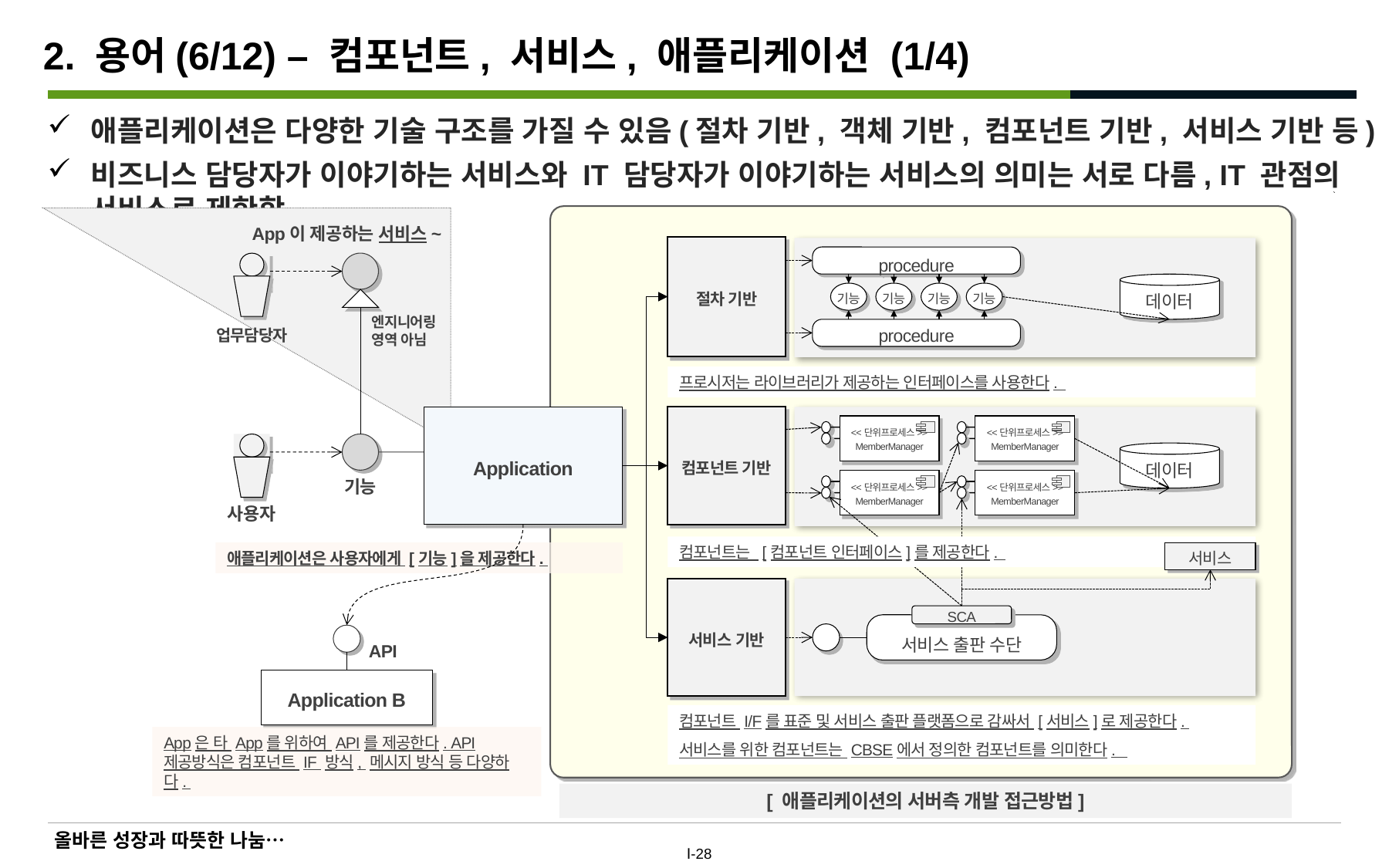

# 2. 용어(6/12) – 컴포넌트, 서비스, 애플리케이션 (1/4)
애플리케이션은 다양한 기술 구조를 가질 수 있음(절차 기반, 객체 기반, 컴포넌트 기반, 서비스 기반 등)
비즈니스 담당자가 이야기하는 서비스와 IT 담당자가 이야기하는 서비스의 의미는 서로 다름, IT 관점의 서비스로 제한함

App이 제공하는 서비스~
절차 기반

procedure

데이터
기능
기능
기능
기능

엔지니어링
영역 아님

procedure

업무담당자
프로시저는 라이브러리가 제공하는 인터페이스를 사용한다.
Application
컴포넌트 기반

<<단위프로세스>>
MemberManager

<<단위프로세스>>
MemberManager

데이터
기능
<<단위프로세스>>
MemberManager

<<단위프로세스>>
MemberManager

사용자
컴포넌트는  [컴포넌트 인터페이스]를 제공한다.
애플리케이션은 사용자에게 [기능]을 제공한다.
서비스
서비스 기반

SCA
서비스 출판 수단

API
Application B
컴포넌트 I/F를 표준 및 서비스 출판 플랫폼으로 감싸서 [서비스]로 제공한다.
서비스를 위한 컴포넌트는 CBSE에서 정의한 컴포넌트를 의미한다.
App은 타 App를 위하여 API를 제공한다. API 제공방식은 컴포넌트 IF 방식, 메시지 방식 등 다양하다.
[ 애플리케이션의 서버측 개발 접근방법]